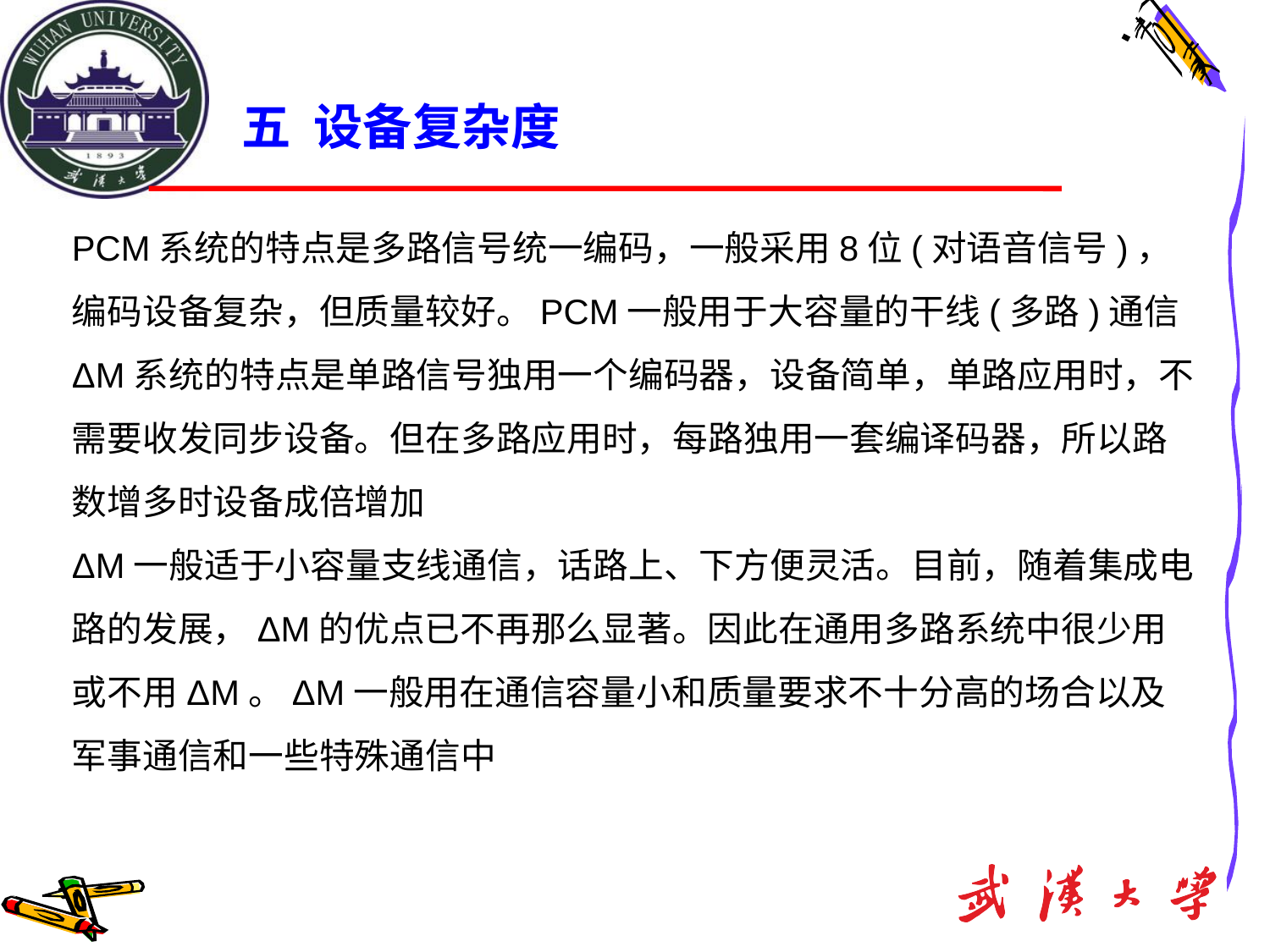

五  设备复杂度
PCM系统的特点是多路信号统一编码，一般采用8位(对语音信号)，编码设备复杂，但质量较好。PCM一般用于大容量的干线(多路)通信
ΔM系统的特点是单路信号独用一个编码器，设备简单，单路应用时，不需要收发同步设备。但在多路应用时，每路独用一套编译码器，所以路数增多时设备成倍增加
ΔM一般适于小容量支线通信，话路上、下方便灵活。目前，随着集成电路的发展，ΔM的优点已不再那么显著。因此在通用多路系统中很少用或不用ΔM。ΔM一般用在通信容量小和质量要求不十分高的场合以及军事通信和一些特殊通信中